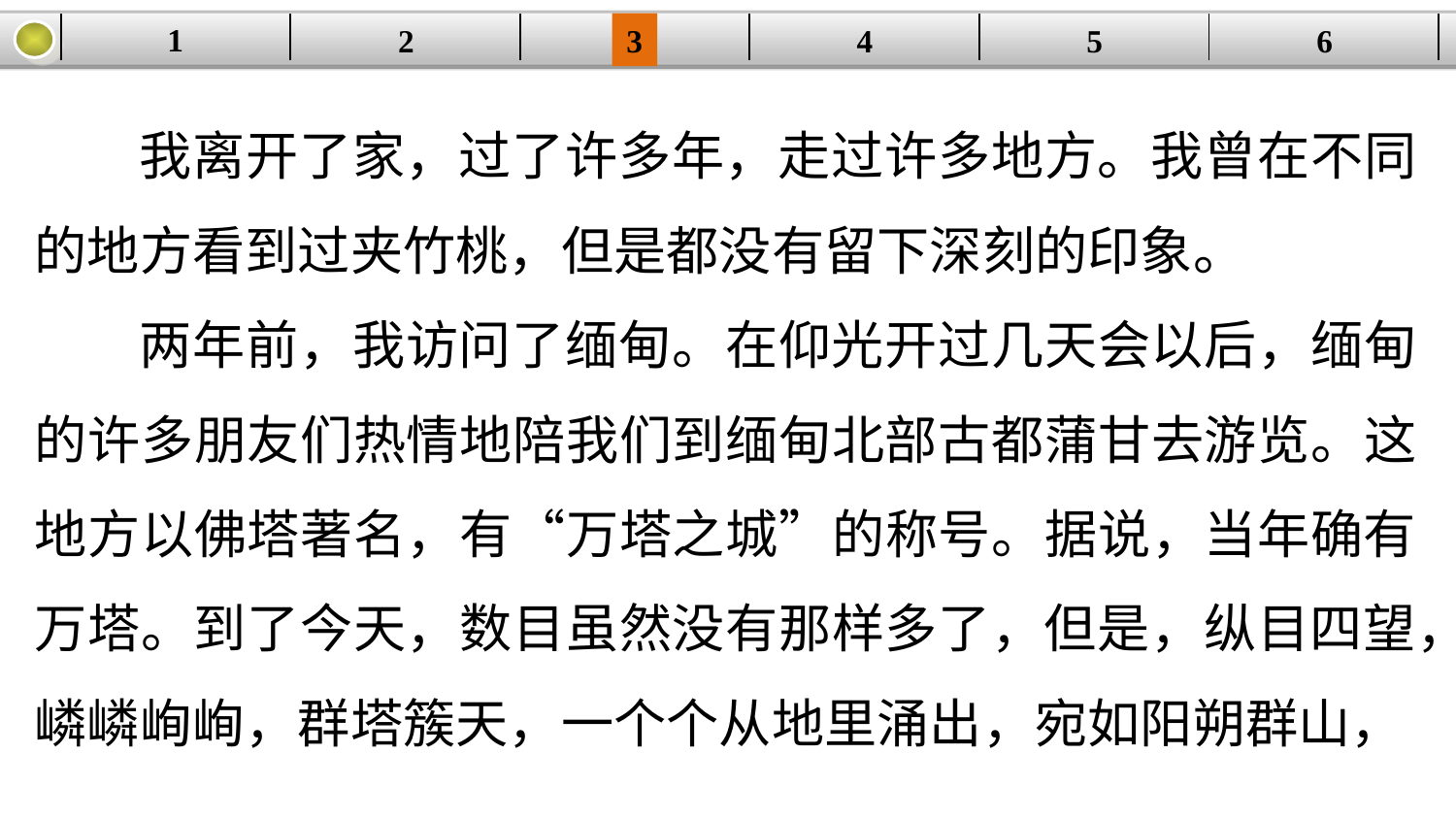

1
2
3
4
|  |  |  |  |  |  |
| --- | --- | --- | --- | --- | --- |
5
6

我离开了家，过了许多年，走过许多地方。我曾在不同的地方看到过夹竹桃，但是都没有留下深刻的印象。
两年前，我访问了缅甸。在仰光开过几天会以后，缅甸的许多朋友们热情地陪我们到缅甸北部古都蒲甘去游览。这地方以佛塔著名，有“万塔之城”的称号。据说，当年确有万塔。到了今天，数目虽然没有那样多了，但是，纵目四望，嶙嶙峋峋，群塔簇天，一个个从地里涌出，宛如阳朔群山，